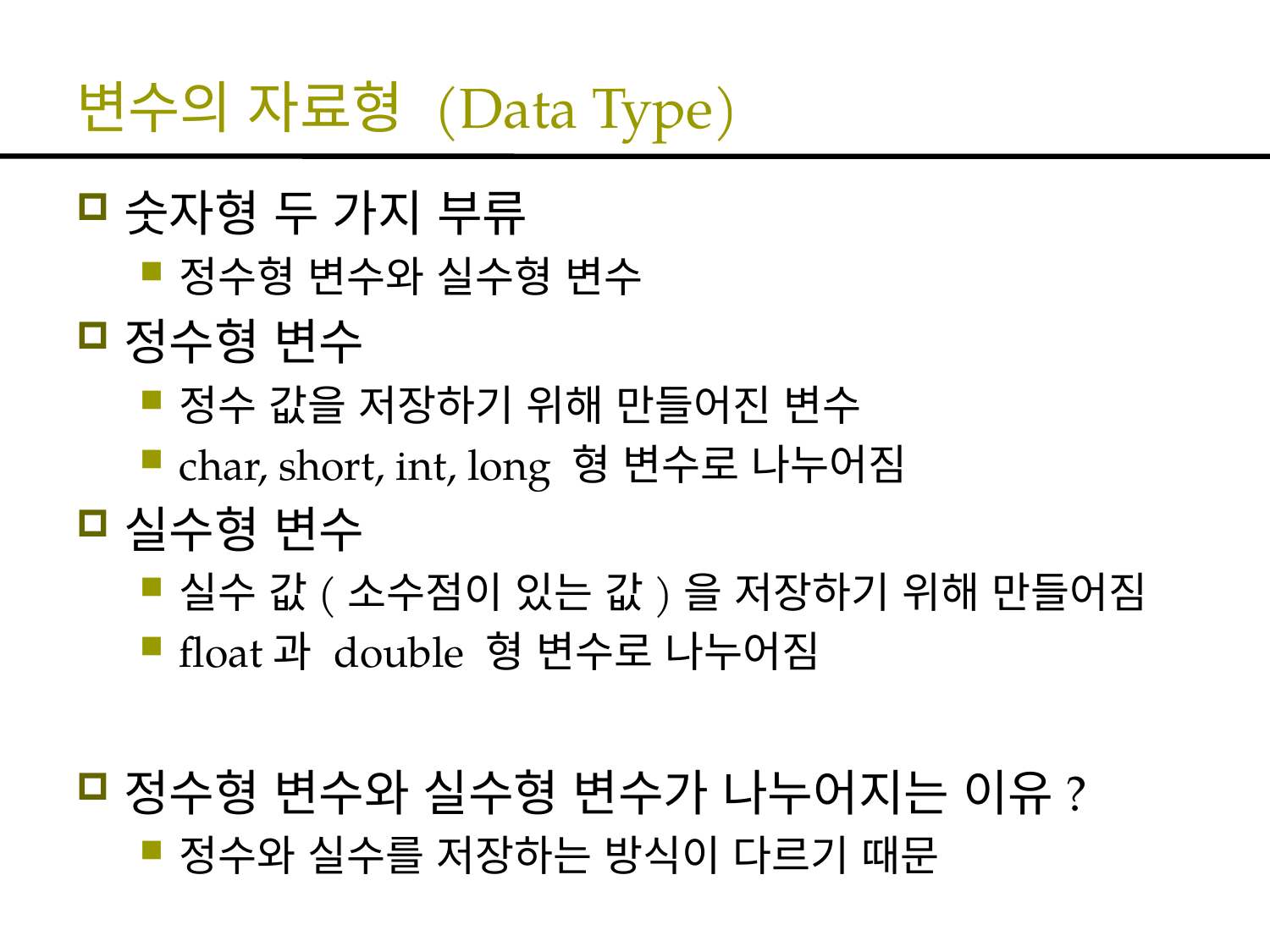

# 변수의 자료형 (Data Type)
숫자형 두 가지 부류
정수형 변수와 실수형 변수
정수형 변수
정수 값을 저장하기 위해 만들어진 변수
char, short, int, long 형 변수로 나누어짐
실수형 변수
실수 값(소수점이 있는 값)을 저장하기 위해 만들어짐
float과 double 형 변수로 나누어짐

정수형 변수와 실수형 변수가 나누어지는 이유?
정수와 실수를 저장하는 방식이 다르기 때문